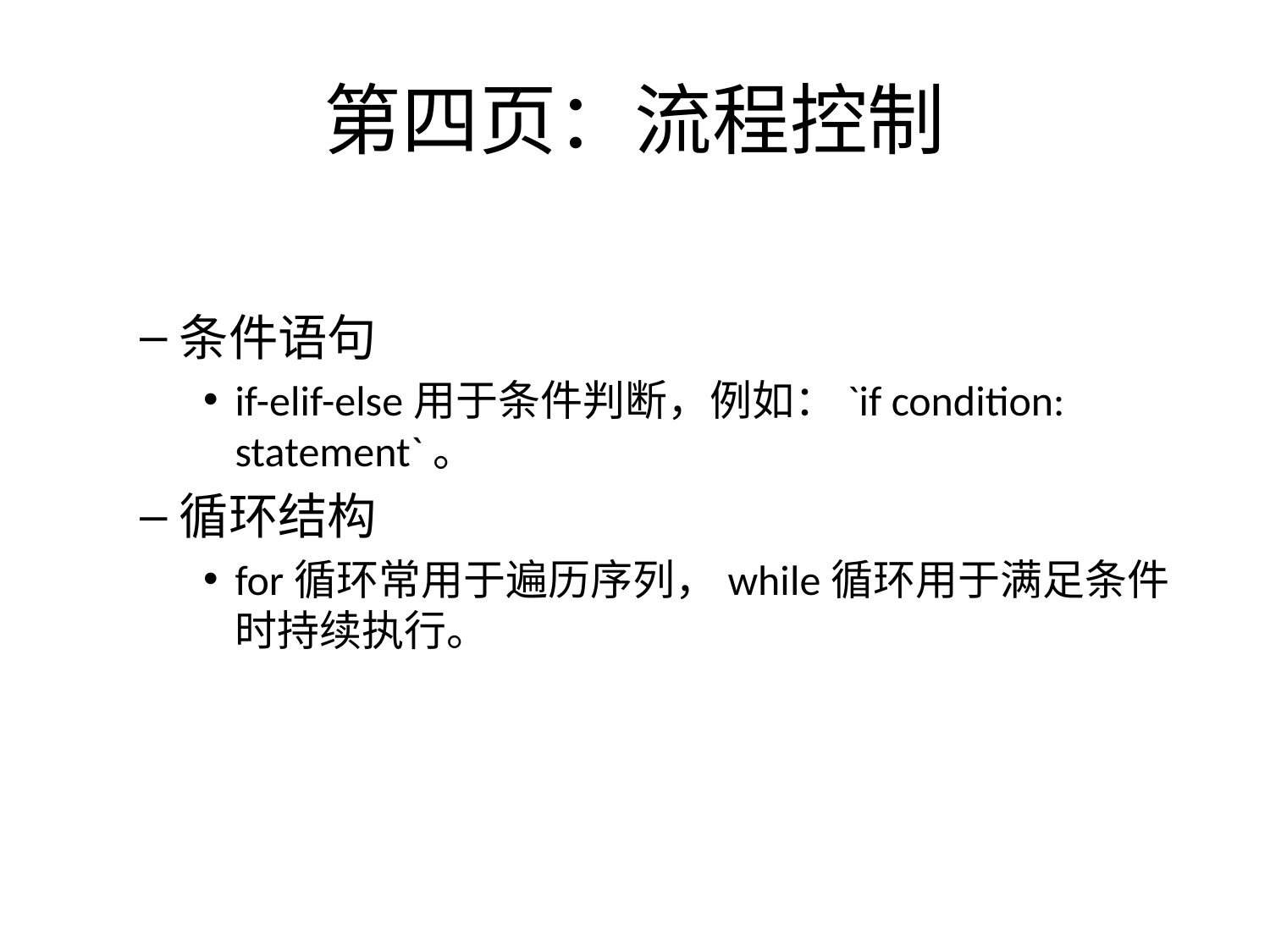

# 第四页：流程控制

条件语句
if-elif-else用于条件判断，例如：`if condition: statement`。
循环结构
for循环常用于遍历序列，while循环用于满足条件时持续执行。